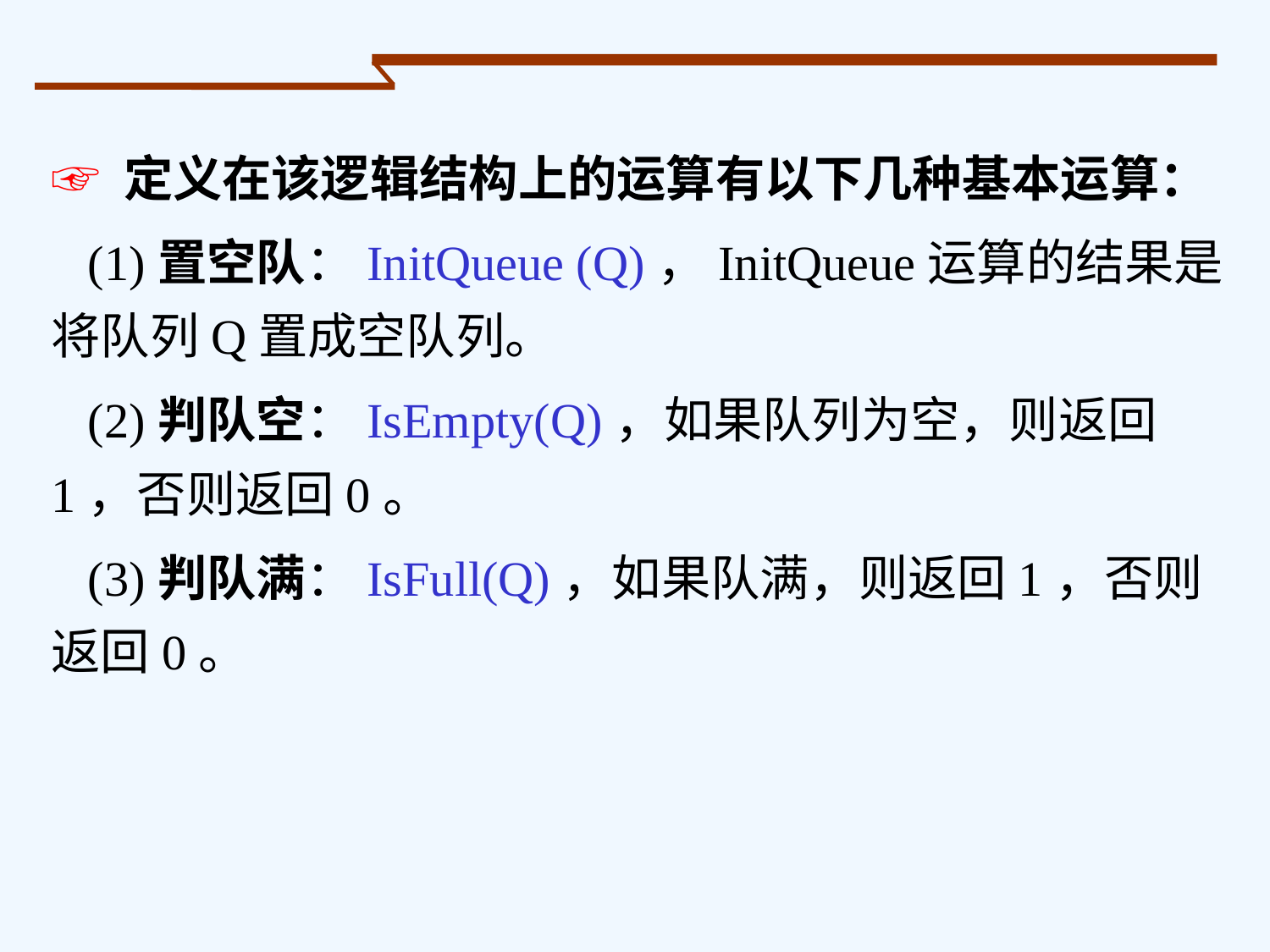

☞ 定义在该逻辑结构上的运算有以下几种基本运算：
   (1)置空队：InitQueue (Q)，InitQueue运算的结果是将队列Q置成空队列。
   (2)判队空：IsEmpty(Q)，如果队列为空，则返回1，否则返回0。
   (3)判队满：IsFull(Q)，如果队满，则返回1，否则返回0。